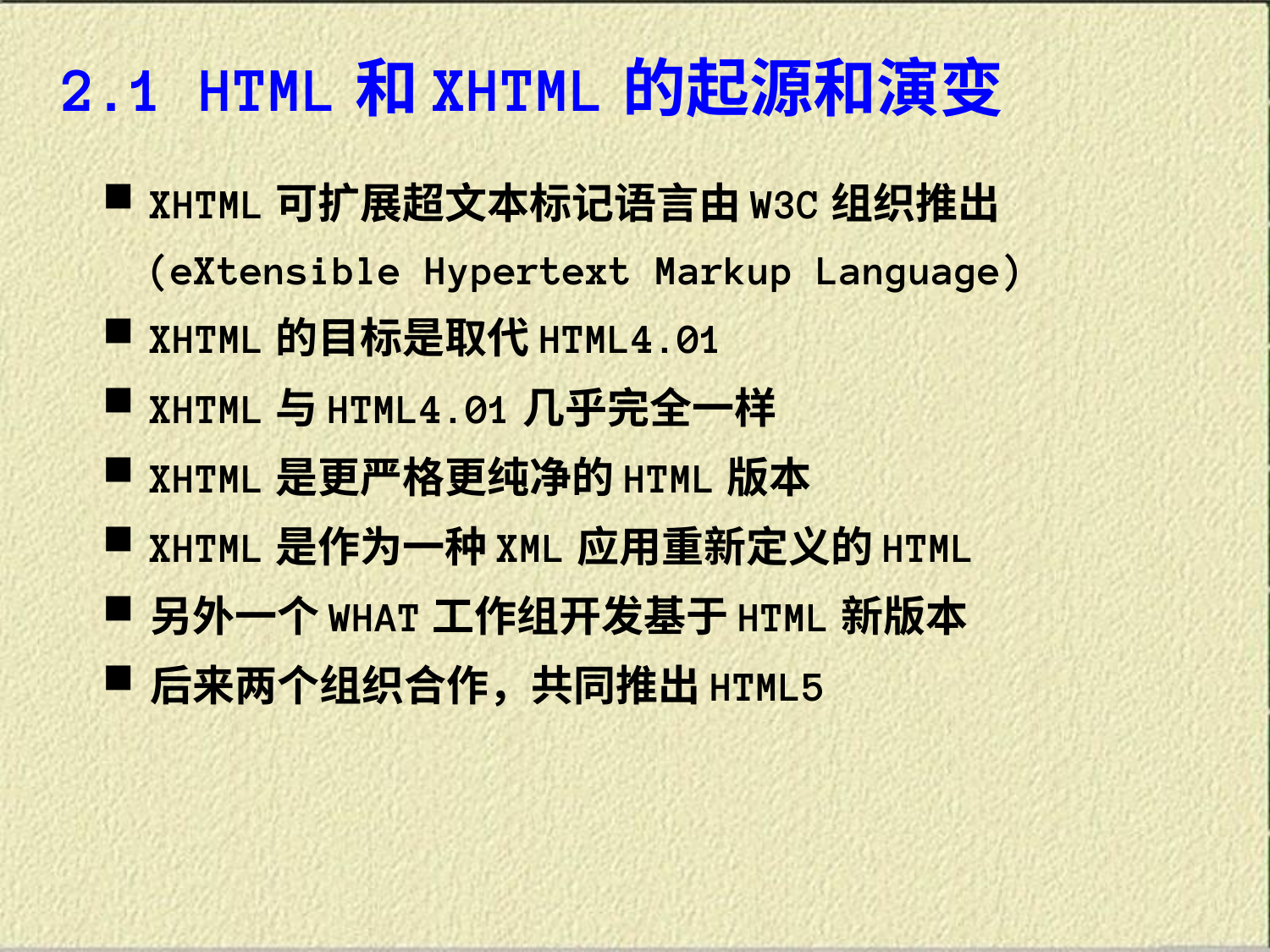

2.1 HTML和XHTML的起源和演变
XHTML可扩展超文本标记语言由W3C组织推出
  (eXtensible Hypertext Markup Language)
XHTML的目标是取代HTML4.01
XHTML与HTML4.01几乎完全一样
XHTML是更严格更纯净的HTML版本
XHTML是作为一种XML应用重新定义的HTML
另外一个WHAT工作组开发基于HTML新版本
后来两个组织合作，共同推出HTML5